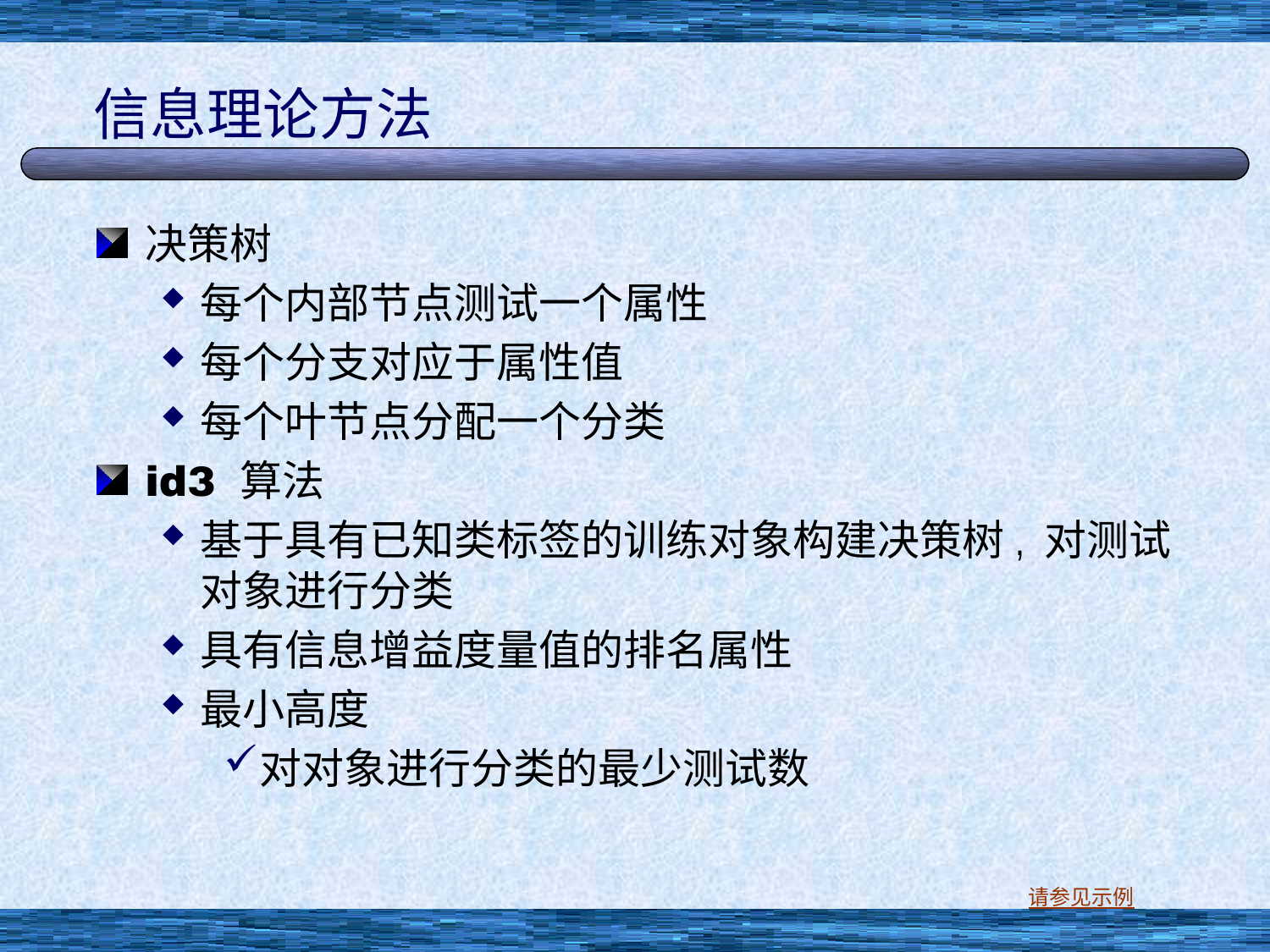

# 信息理论方法
决策树
每个内部节点测试一个属性
每个分支对应于属性值
每个叶节点分配一个分类
id3 算法
基于具有已知类标签的训练对象构建决策树, 对测试对象进行分类
具有信息增益度量值的排名属性
最小高度
对对象进行分类的最少测试数

请参见示例